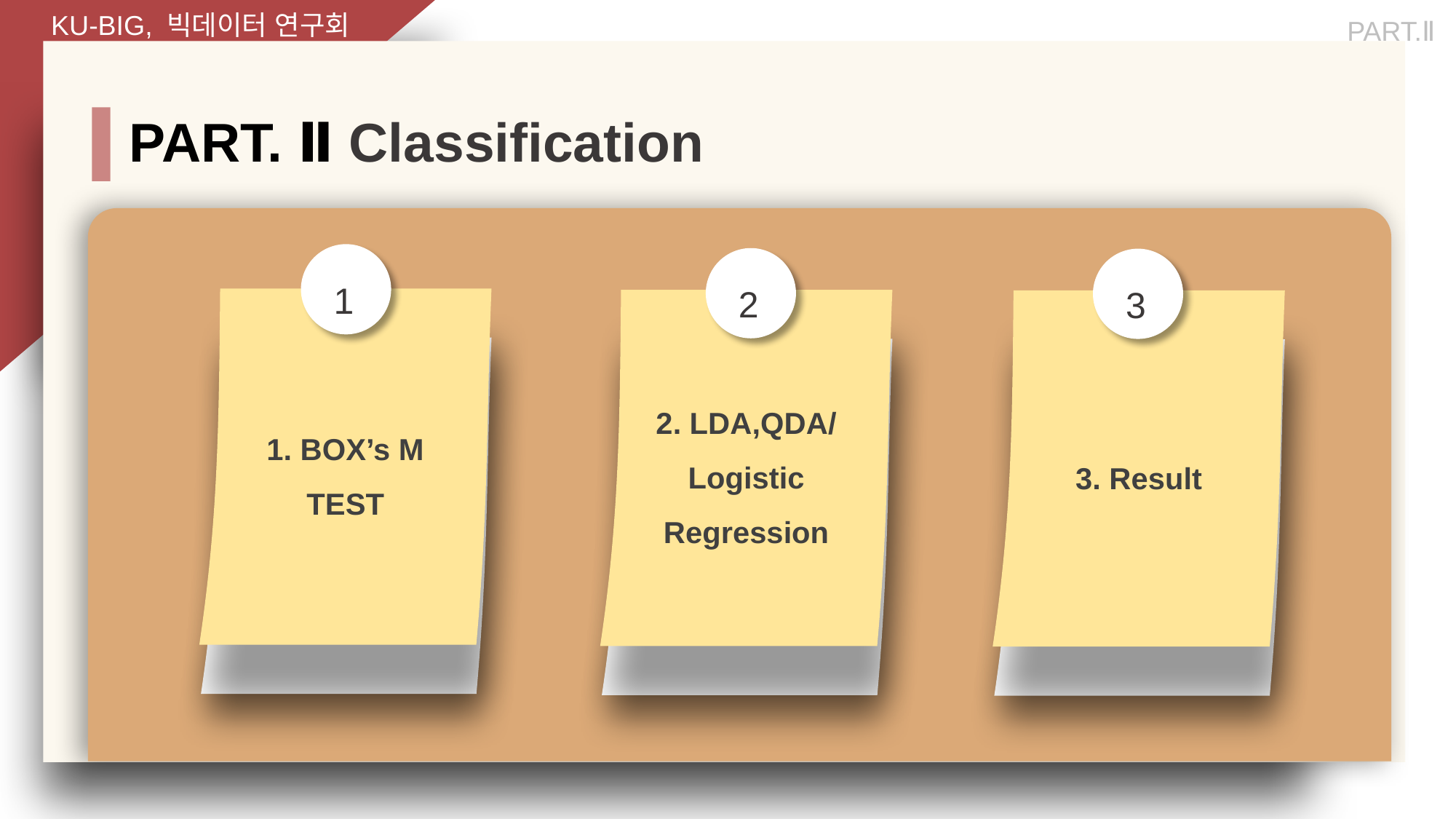

PART.Ⅱ
# PART. Ⅱ Classification

1

2

3
1. BOX’s M TEST
2. LDA,QDA/ Logistic Regression
3. Result

CONTENTS A
컨텐츠에 대한 내용을
적어요

Enjoy your stylish business and campus life with BIZCAM

CONTENTS A
컨텐츠에 대한 내용을
적어요

Enjoy your stylish business and campus life with BIZCAM

CONTENTS A
컨텐츠에 대한 내용을
적어요

Enjoy your stylish business and campus life with BIZCAM